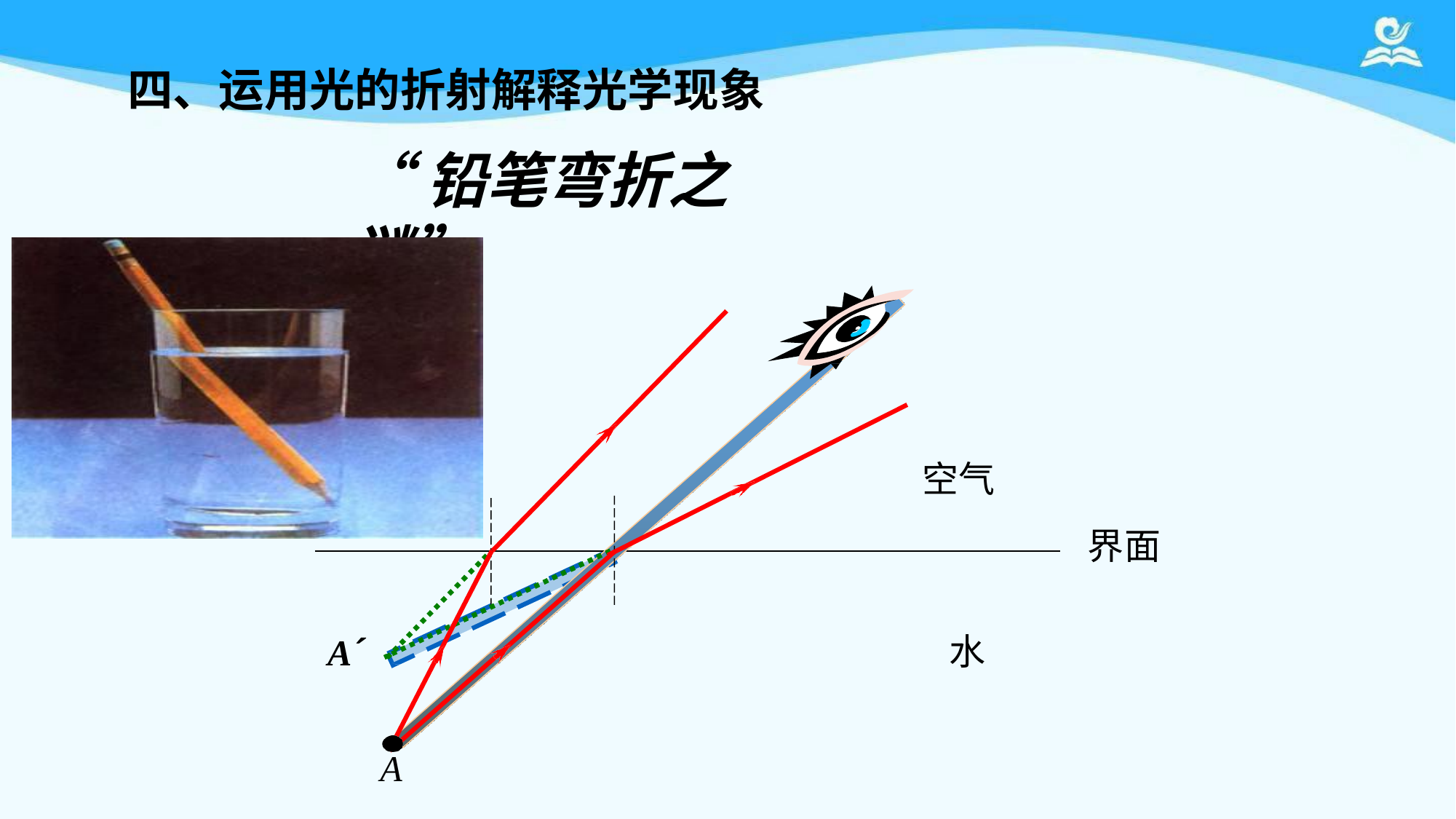

# 四、运用光的折射解释光学现象
“铅笔弯折之谜”

空气
界面

A´
水

A